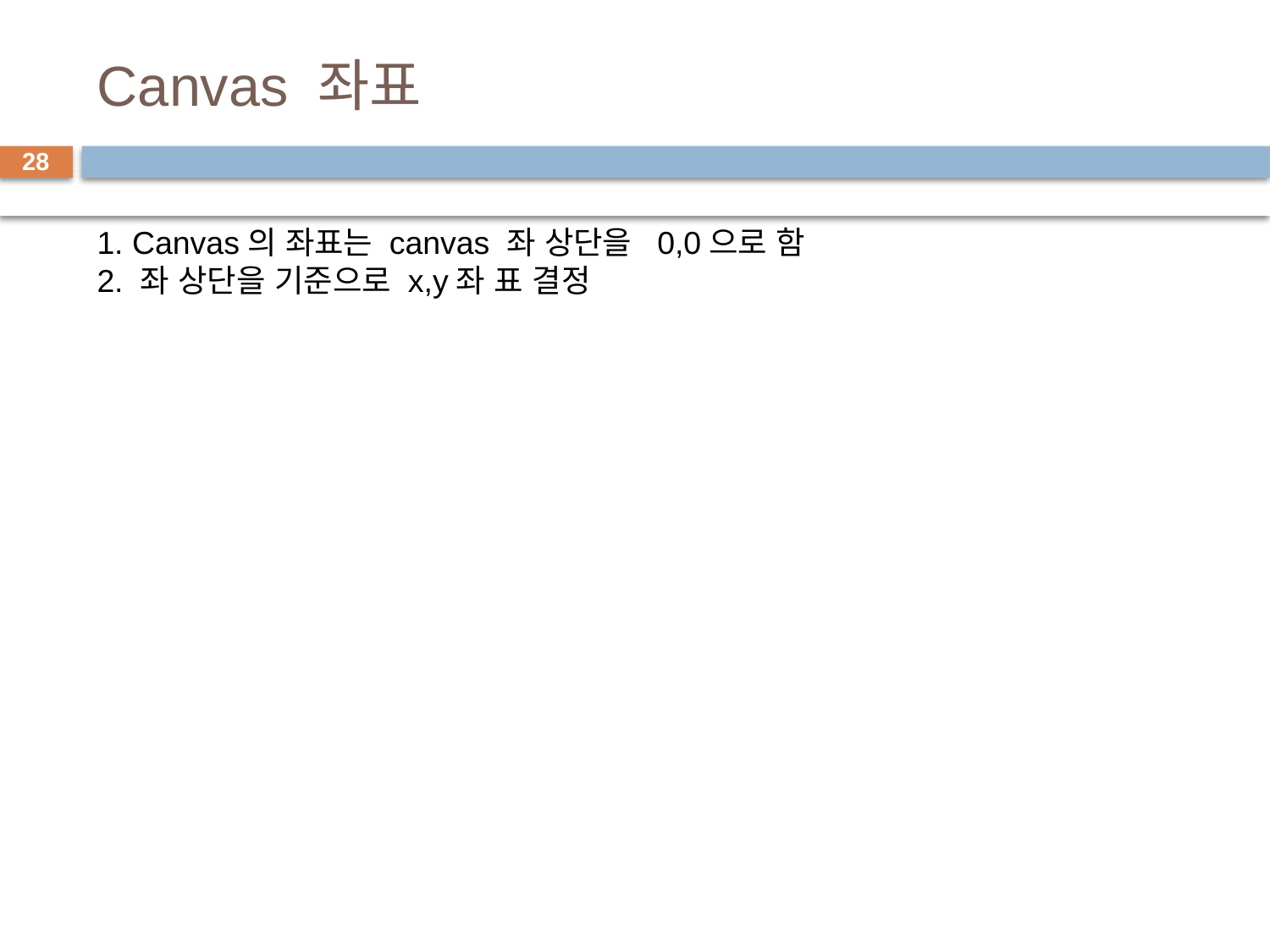

# Canvas 좌표
28
1. Canvas의 좌표는 canvas 좌 상단을  0,0으로 함
2. 좌 상단을 기준으로 x,y좌 표 결정